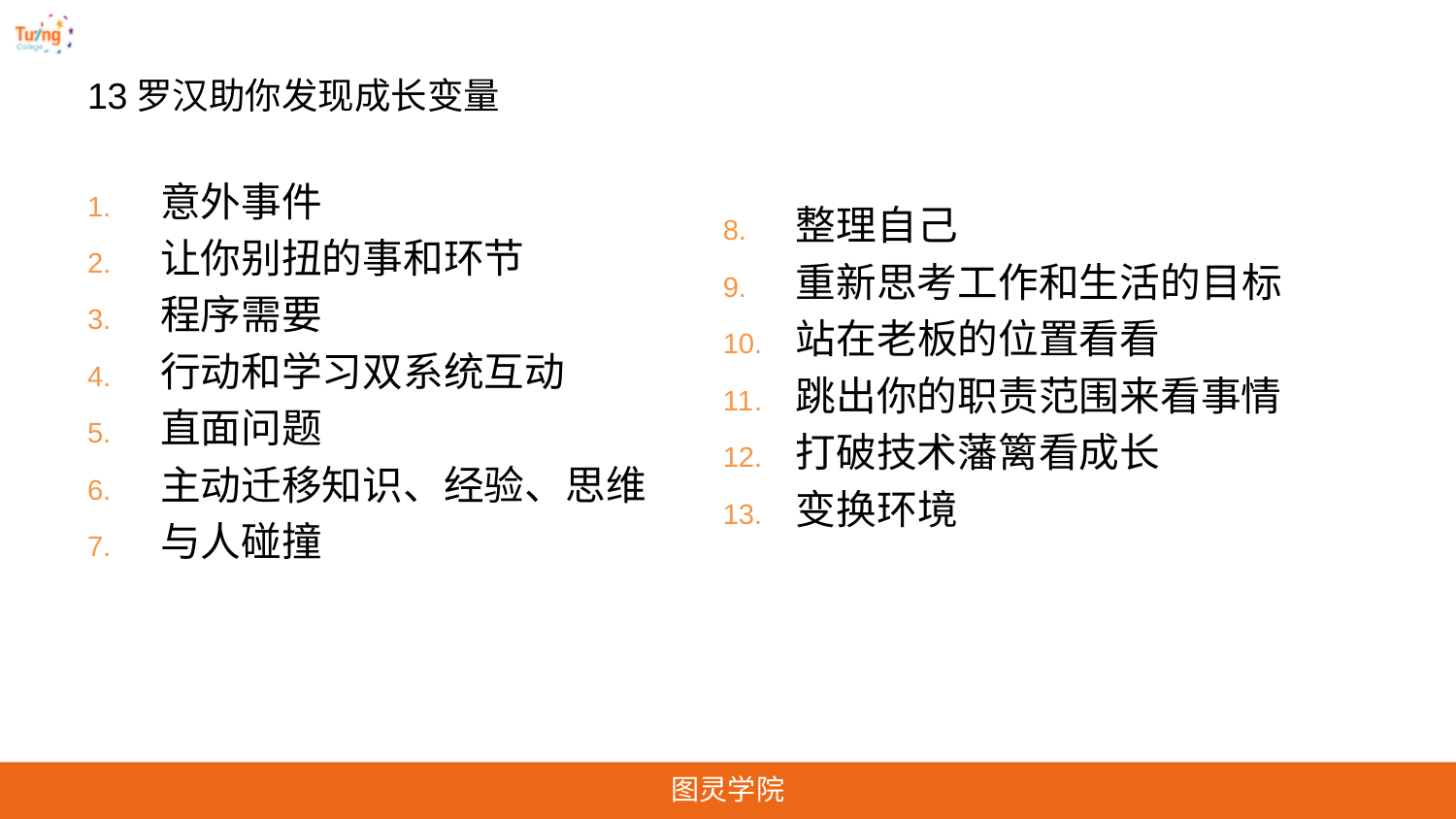

# 13罗汉助你发现成长变量
意外事件
让你别扭的事和环节
程序需要
行动和学习双系统互动
直面问题
主动迁移知识、经验、思维
与人碰撞
整理自己
重新思考工作和生活的目标
站在老板的位置看看
跳出你的职责范围来看事情
打破技术藩篱看成长
变换环境
图灵学院